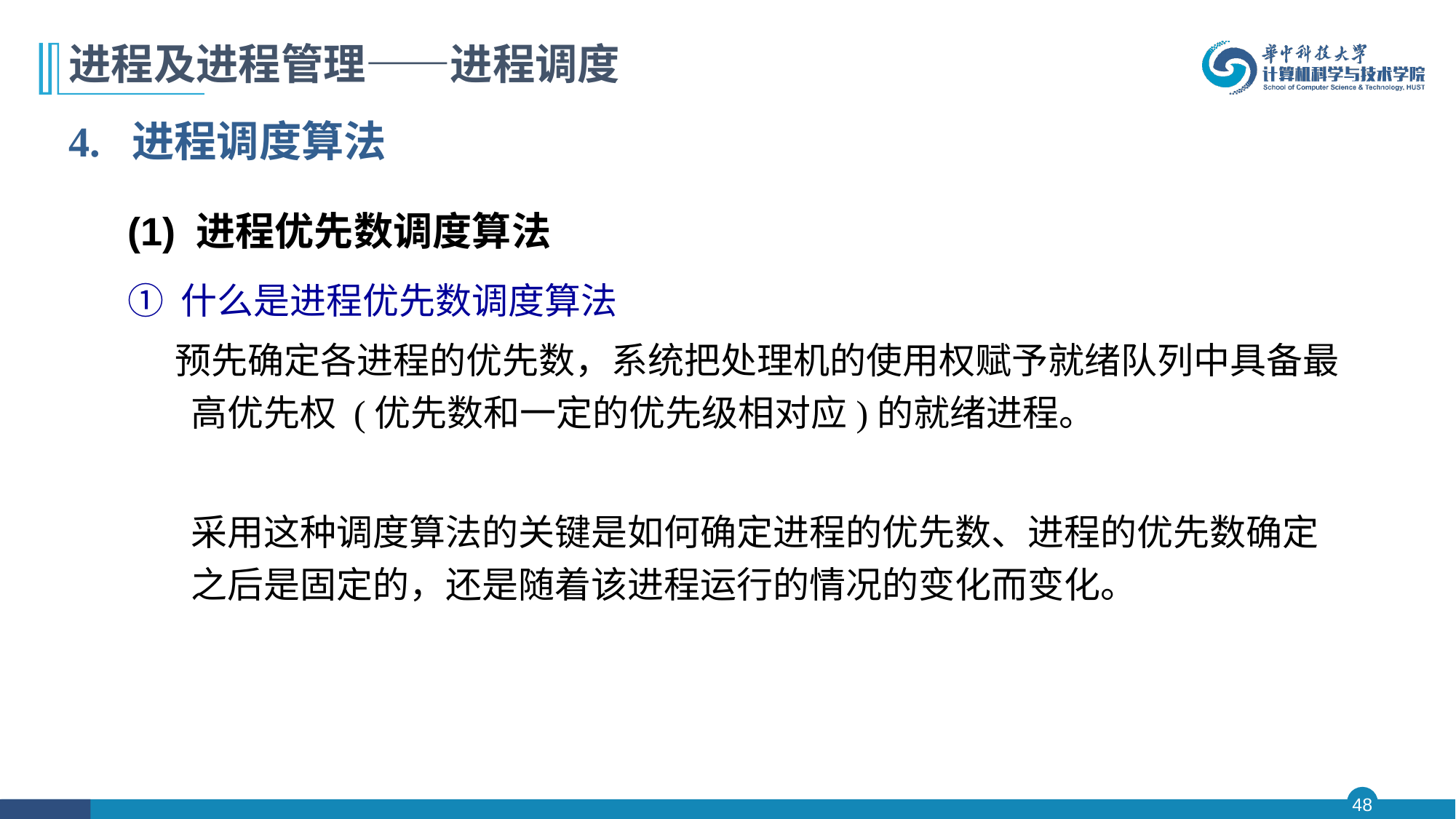

# 进程及进程管理——进程调度
4.  进程调度算法
(1) 进程优先数调度算法
① 什么是进程优先数调度算法
      预先确定各进程的优先数，系统把处理机的使用权赋予就绪队列中具备最高优先权 (优先数和一定的优先级相对应)的就绪进程。

 	采用这种调度算法的关键是如何确定进程的优先数、进程的优先数确定之后是固定的，还是随着该进程运行的情况的变化而变化。